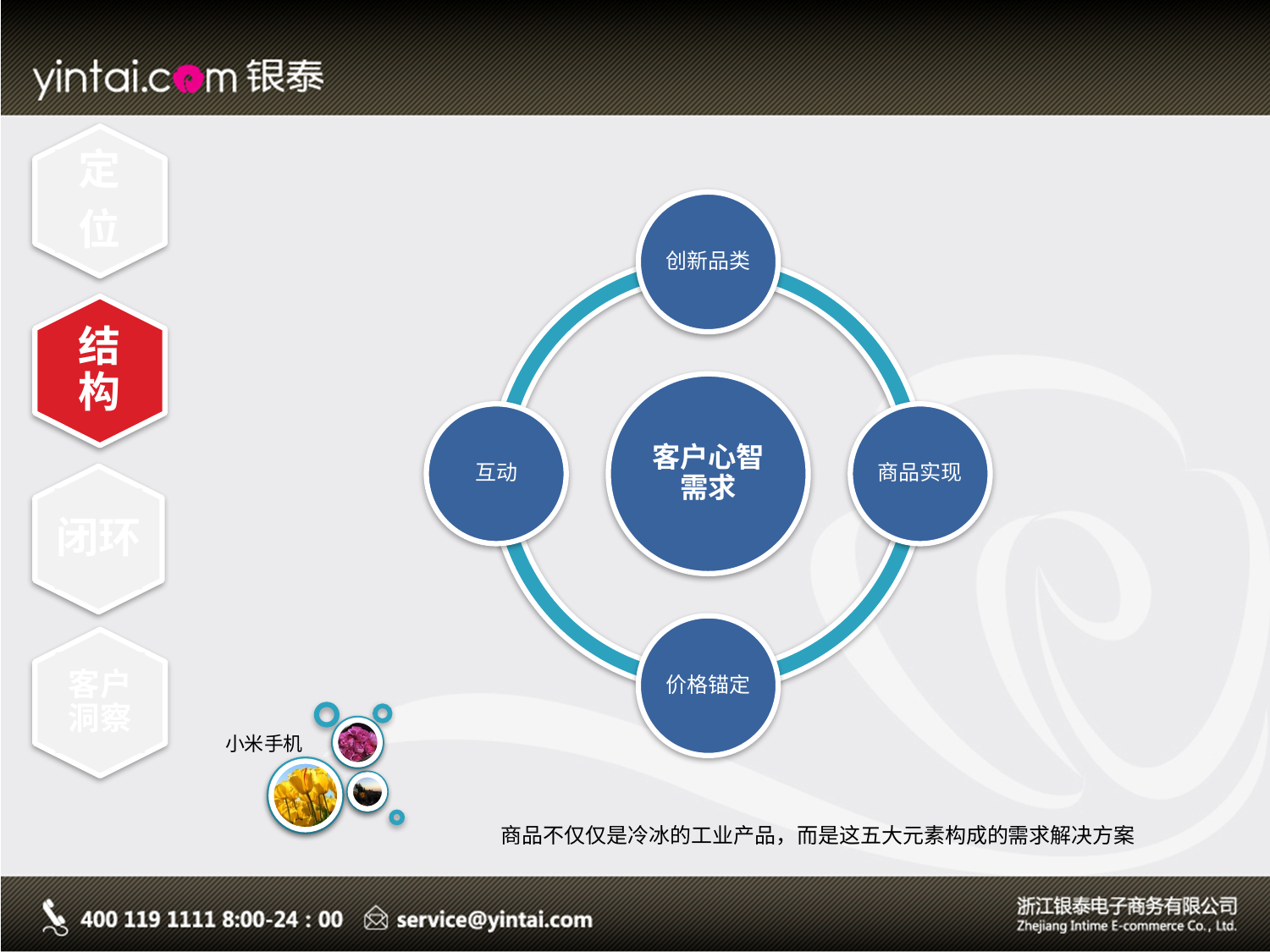

定
位
客户心智需求
创新品类
商品实现
价格锚定
互动

结构

闭环

客户洞察
小米手机

商品不仅仅是冷冰的工业产品，而是这五大元素构成的需求解决方案